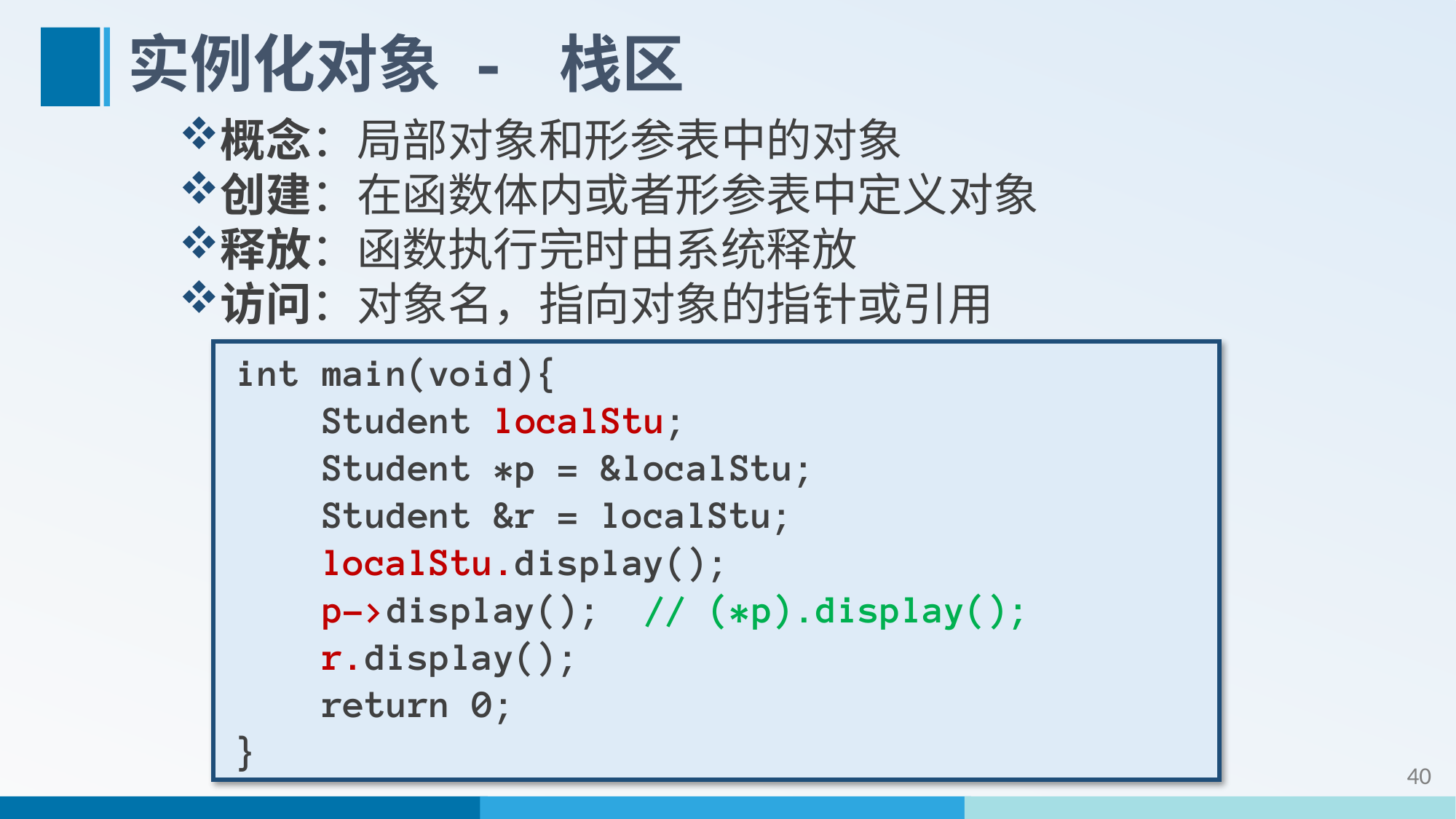

# 实例化对象 - 栈区
概念：局部对象和形参表中的对象
创建：在函数体内或者形参表中定义对象
释放：函数执行完时由系统释放
访问：对象名，指向对象的指针或引用
int main(void){
    Student localStu;
    Student *p = &localStu;
    Student &r = localStu;
    localStu.display();
    p->display();  // (*p).display();
    r.display();
    return 0;
}